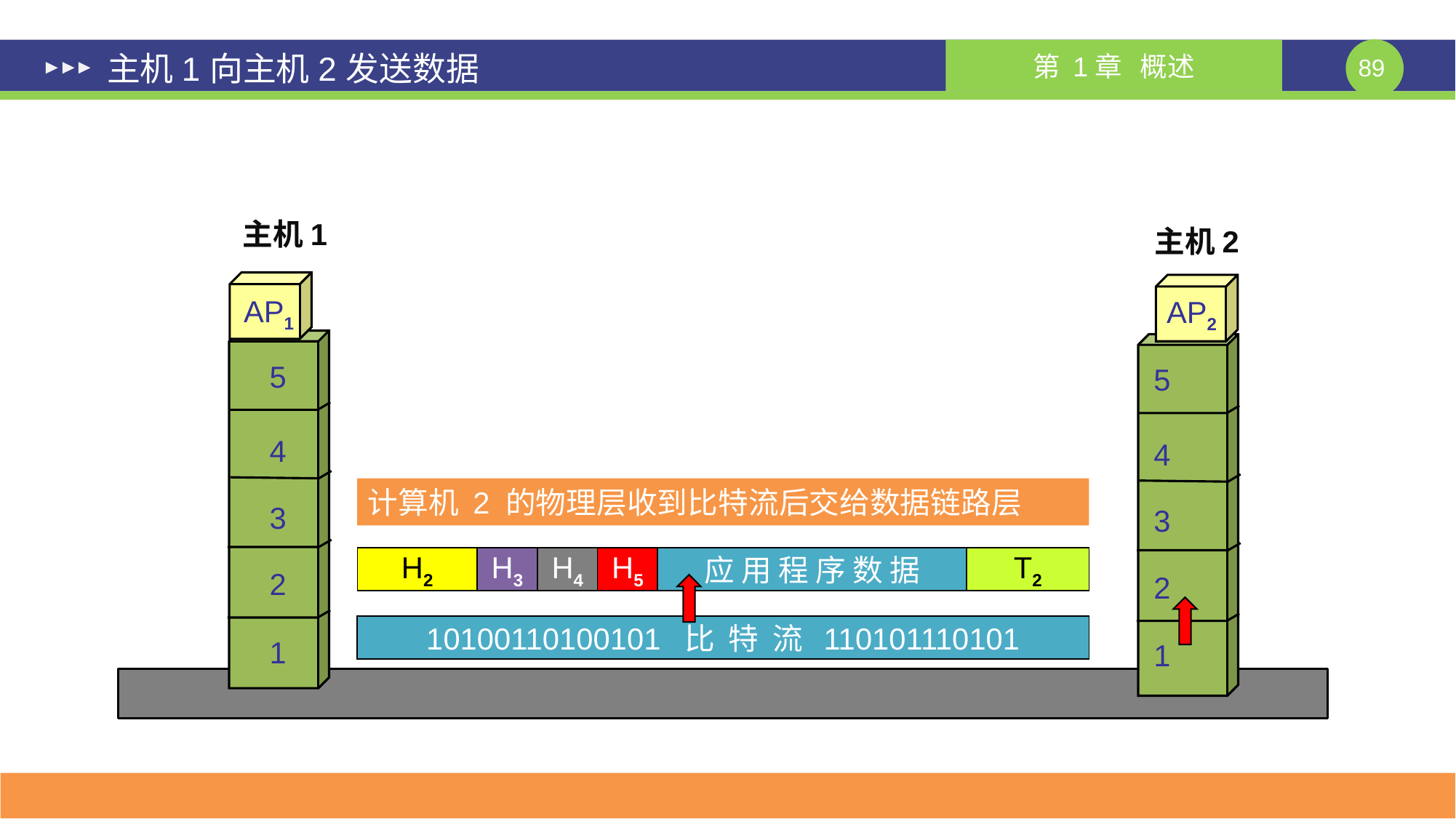

# 主机 1 向主机 2 发送数据

主机 1
主机 2

AP1
AP2

5
5

4
4

计算机 2 的物理层收到比特流后交给数据链路层
3
3

H2
H3
H4
H5
应 用 程 序 数 据
T2
2
2

10100110100101  比  特  流  110101110101
1
1